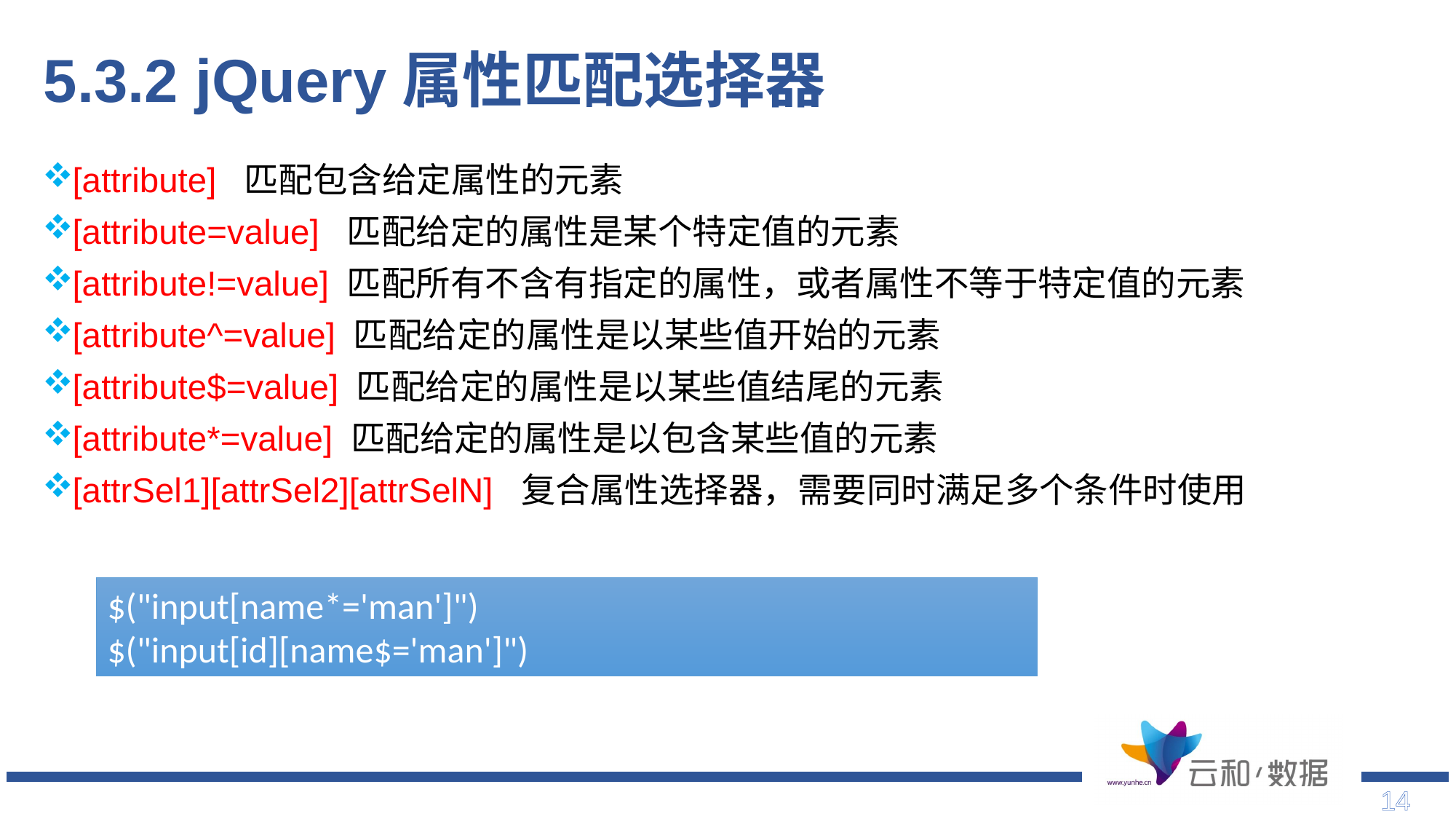

# 5.3.2 jQuery属性匹配选择器
[attribute]  匹配包含给定属性的元素
[attribute=value]  匹配给定的属性是某个特定值的元素
[attribute!=value] 匹配所有不含有指定的属性，或者属性不等于特定值的元素
[attribute^=value] 匹配给定的属性是以某些值开始的元素
[attribute$=value] 匹配给定的属性是以某些值结尾的元素
[attribute*=value] 匹配给定的属性是以包含某些值的元素
[attrSel1][attrSel2][attrSelN]  复合属性选择器，需要同时满足多个条件时使用
$("input[name*='man']")
$("input[id][name$='man']")